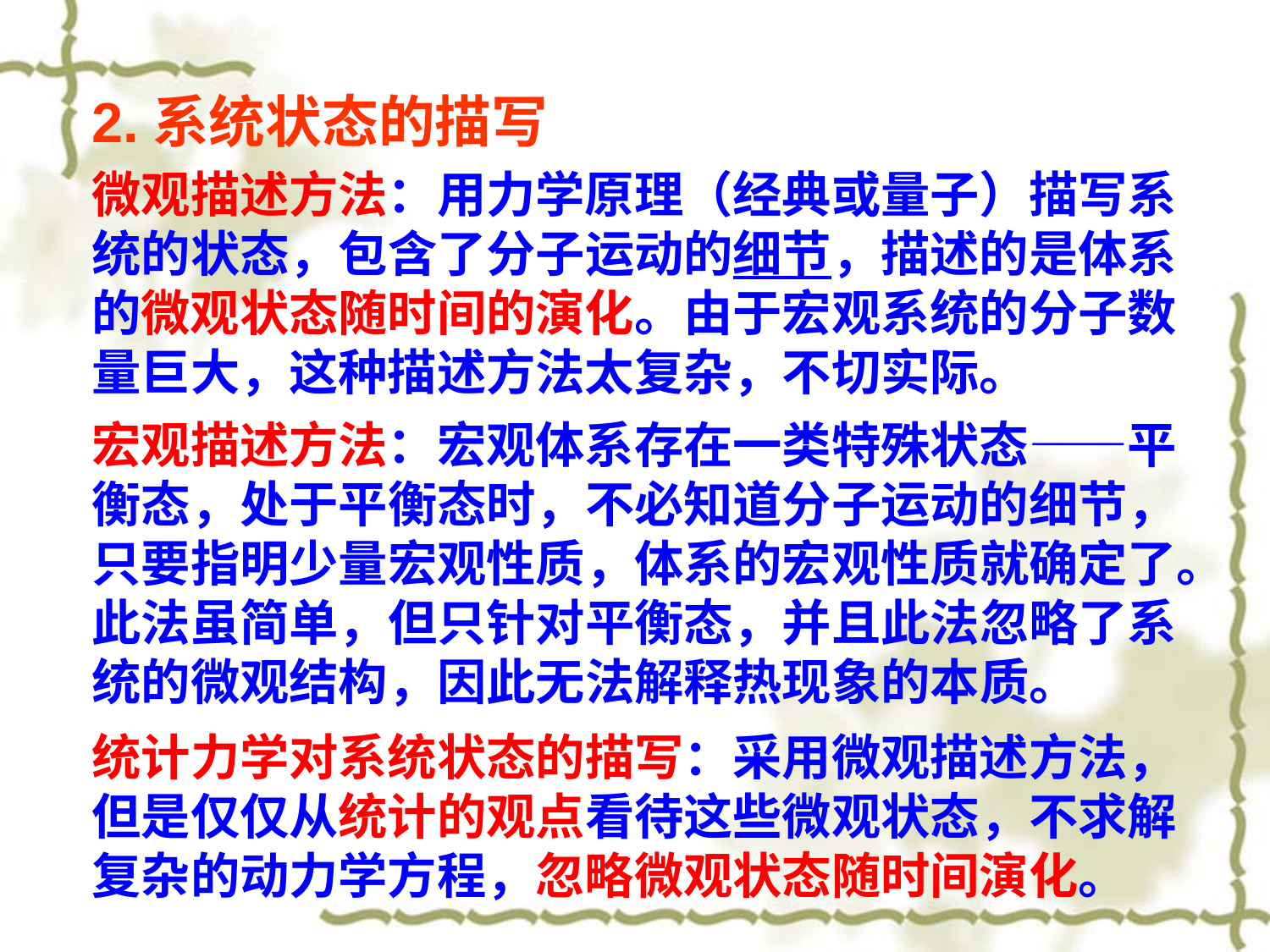

2.系统状态的描写
微观描述方法：用力学原理（经典或量子）描写系统的状态，包含了分子运动的细节，描述的是体系的微观状态随时间的演化。由于宏观系统的分子数量巨大，这种描述方法太复杂，不切实际。
宏观描述方法：宏观体系存在一类特殊状态——平衡态，处于平衡态时，不必知道分子运动的细节，只要指明少量宏观性质，体系的宏观性质就确定了。此法虽简单，但只针对平衡态，并且此法忽略了系统的微观结构，因此无法解释热现象的本质。
统计力学对系统状态的描写：采用微观描述方法，但是仅仅从统计的观点看待这些微观状态，不求解复杂的动力学方程，忽略微观状态随时间演化。